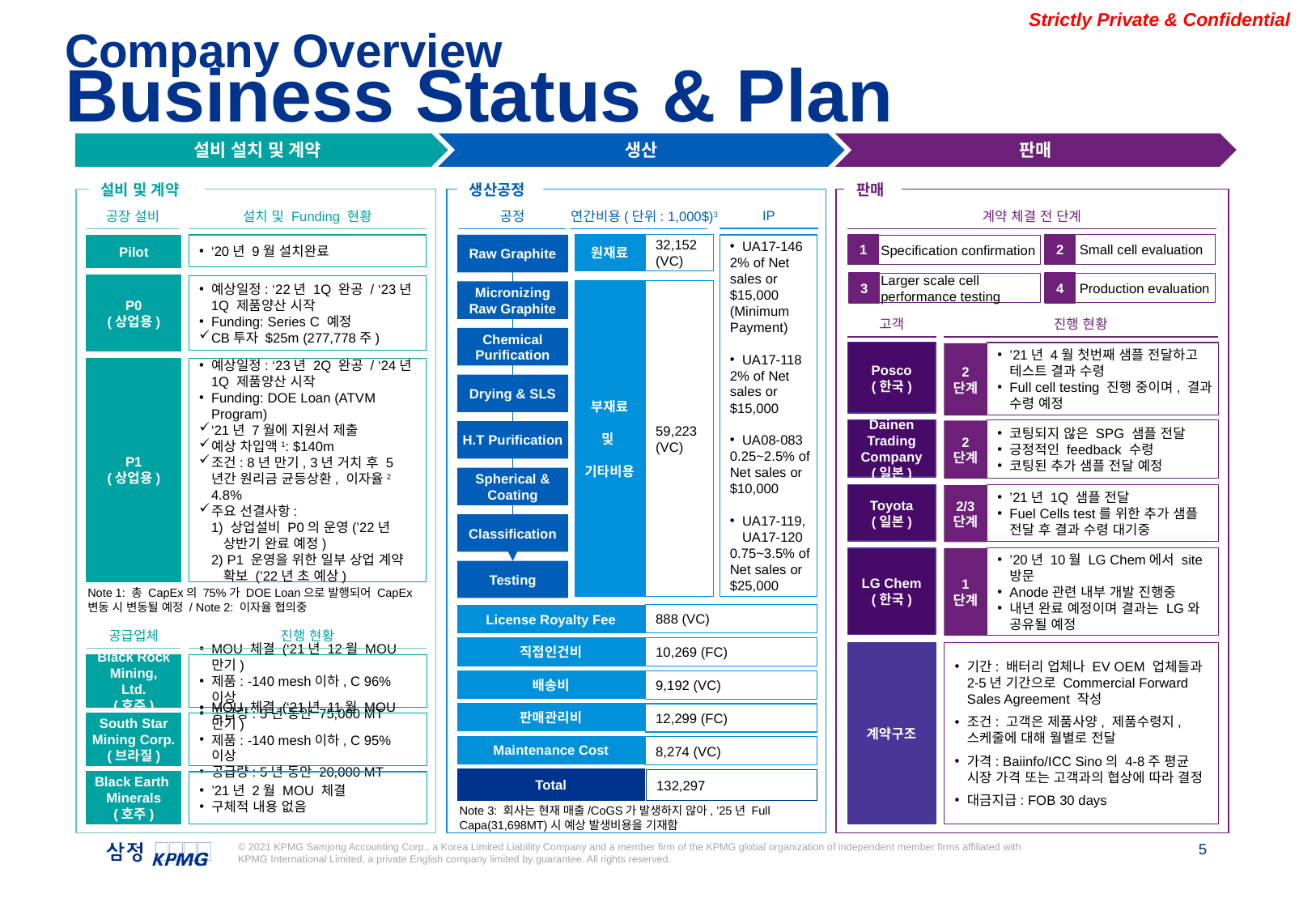

Company Overview
Business Status & Plan
설비 설치 및 계약
생산
판매

설비 및 계약
생산공정
판매

IP
공장 설비
설치 및 Funding 현황
공정
연간비용(단위: 1,000$)3
계약 체결 전 단계
원재료
32,152
(VC)
Small cell evaluation
‘20년 9월 설치완료
Raw Graphite
UA17-146
2% of Net sales or
$15,000 (Minimum Payment)

UA17-118
2% of Net sales or
$15,000

UA08-083
0.25~2.5% of Net sales or
$10,000

UA17-119, UA17-120
0.75~3.5% of Net sales or
$25,000
1
2
Pilot
Specification confirmation
3
Larger scale cell performance testing
4
Production evaluation
P0
(상업용)
예상일정: ‘22년 1Q 완공 / ‘23년 1Q 제품양산 시작
Funding: Series C 예정
CB투자 $25m (277,778주)
부재료

및

기타비용
59,223
(VC)
Micronizing Raw Graphite
고객
진행 현황
Chemical Purification
Posco
(한국)
’21년 4월 첫번째 샘플 전달하고 테스트 결과 수령
Full cell testing 진행 중이며, 결과 수령 예정
2
단계
P1
(상업용)
예상일정: ‘23년 2Q 완공 / ‘24년 1Q 제품양산 시작
Funding: DOE Loan (ATVM Program)
‘21년 7월에 지원서 제출
예상 차입액1: $140m
조건: 8년 만기, 3년 거치 후 5년간 원리금 균등상환, 이자율2 4.8%
주요 선결사항:
 상업설비 P0의 운영(’22년 상반기 완료 예정)
 P1 운영을 위한 일부 상업 계약 확보 (’22년 초 예상)
Drying & SLS
Dainen Trading Company
(일본)
코팅되지 않은 SPG 샘플 전달
긍정적인 feedback 수령
코팅된 추가 샘플 전달 예정
2
단계
H.T Purification
Spherical & Coating
’21년 1Q 샘플 전달
Fuel Cells test를 위한 추가 샘플 전달 후 결과 수령 대기중
Toyota
(일본)
2/3
단계
Classification
’20년 10월 LG Chem에서 site 방문
Anode관련 내부 개발 진행중
내년 완료 예정이며 결과는 LG와 공유될 예정
1
단계
LG Chem
(한국)
Testing
Note 1: 총 CapEx의 75%가 DOE Loan으로 발행되어 CapEx 변동 시 변동될 예정 / Note 2: 이자율 협의중
888 (VC)
License Royalty Fee
공급업체
진행 현황
10,269 (FC)
직접인건비
계약구조
기간: 배터리 업체나 EV OEM 업체들과 2-5년 기간으로 Commercial Forward Sales Agreement 작성
조건: 고객은 제품사양, 제품수령지, 스케줄에 대해 월별로 전달
가격: Baiinfo/ICC Sino의 4-8주 평균 시장 가격 또는 고객과의 협상에 따라 결정
대금지급: FOB 30 days
Black Rock Mining, Ltd.
(호주)
MOU 체결 (‘21년 12월 MOU만기)
제품: -140 mesh이하, C 96% 이상
공급량: 5년 동안 75,000 MT
9,192 (VC)
배송비
판매관리비
12,299 (FC)
South Star Mining Corp.
(브라질)
MOU 체결 (‘21년 11월 MOU만기)
제품: -140 mesh이하, C 95% 이상
공급량: 5년 동안 20,000 MT
Maintenance Cost
8,274 (VC)
Total
132,297
Black Earth  Minerals
(호주)
’21년 2월 MOU 체결
구체적 내용 없음
Note 3: 회사는 현재 매출/CoGS가 발생하지 않아, ’25년 Full Capa(31,698MT)시 예상 발생비용을 기재함